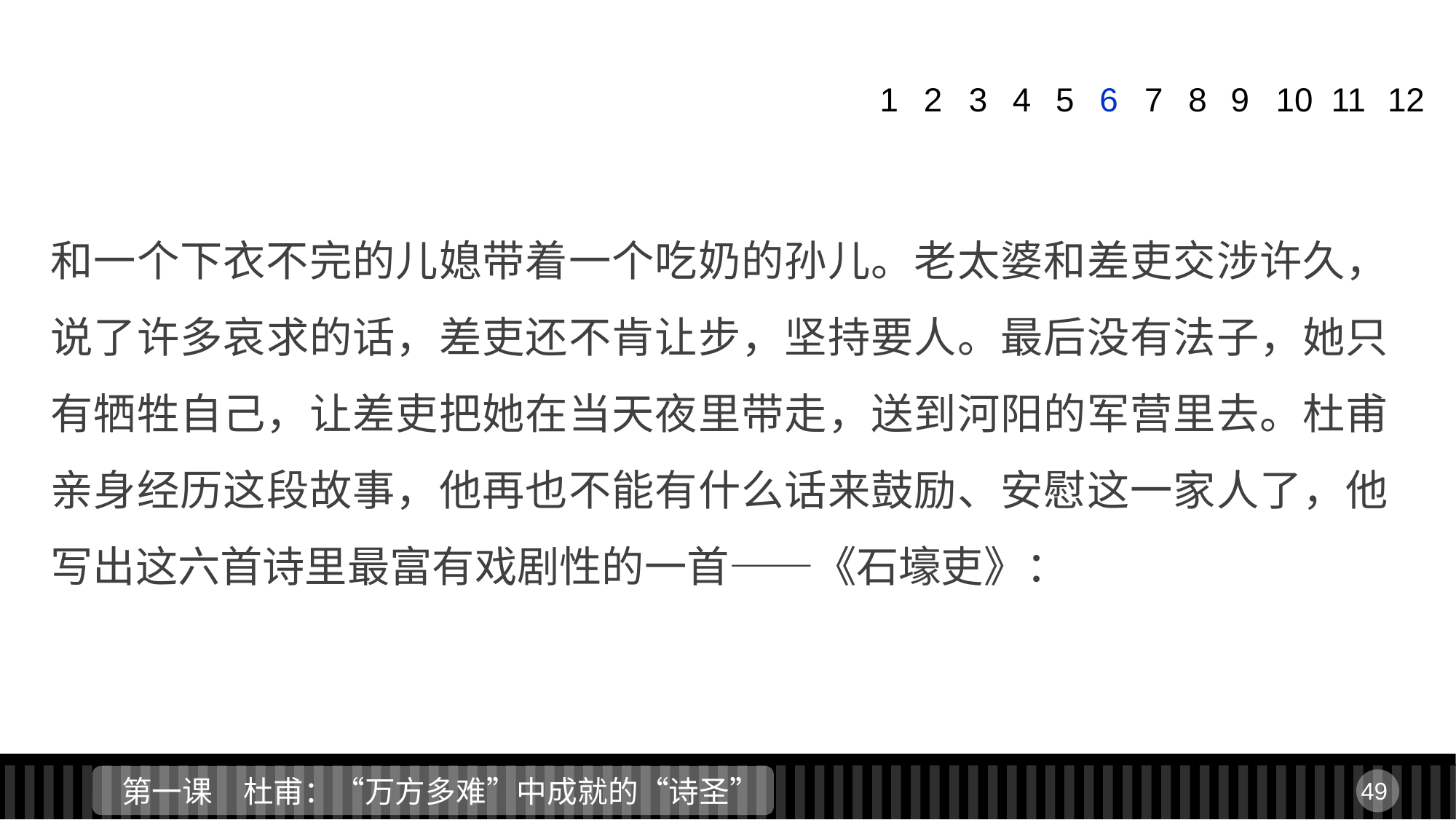

1
2
3
4
5
6
7
8
9
11
12
10
和一个下衣不完的儿媳带着一个吃奶的孙儿。老太婆和差吏交涉许久，说了许多哀求的话，差吏还不肯让步，坚持要人。最后没有法子，她只有牺牲自己，让差吏把她在当天夜里带走，送到河阳的军营里去。杜甫亲身经历这段故事，他再也不能有什么话来鼓励、安慰这一家人了，他写出这六首诗里最富有戏剧性的一首——《石壕吏》：